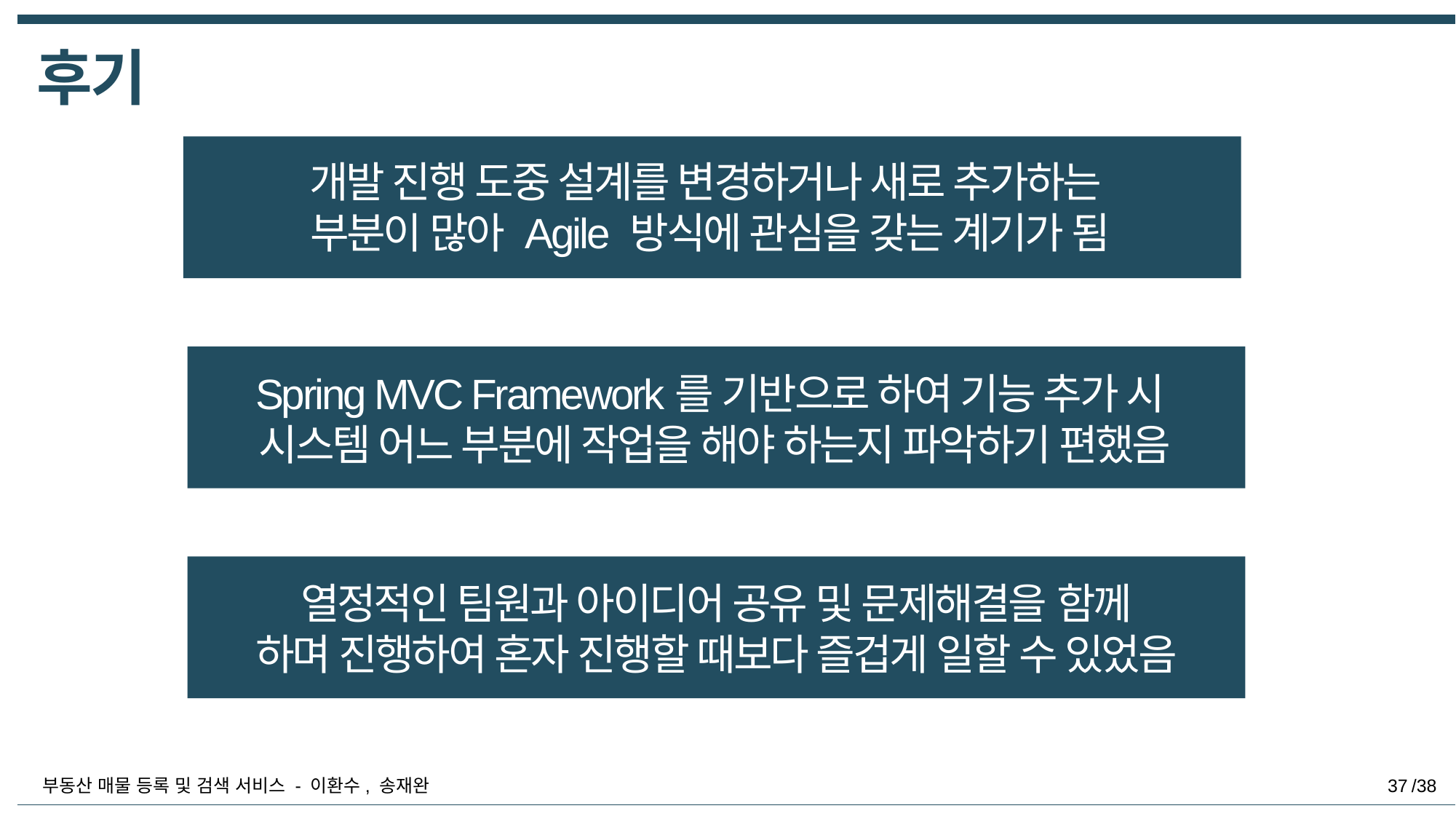

후기

개발 진행 도중 설계를 변경하거나 새로 추가하는
부분이 많아 Agile 방식에 관심을 갖는 계기가 됨

Spring MVC Framework를 기반으로 하여 기능 추가 시
시스템 어느 부분에 작업을 해야 하는지 파악하기 편했음

열정적인 팀원과 아이디어 공유 및 문제해결을 함께
하며 진행하여 혼자 진행할 때보다 즐겁게 일할 수 있었음
부동산 매물 등록 및 검색 서비스 - 이환수, 송재완
37